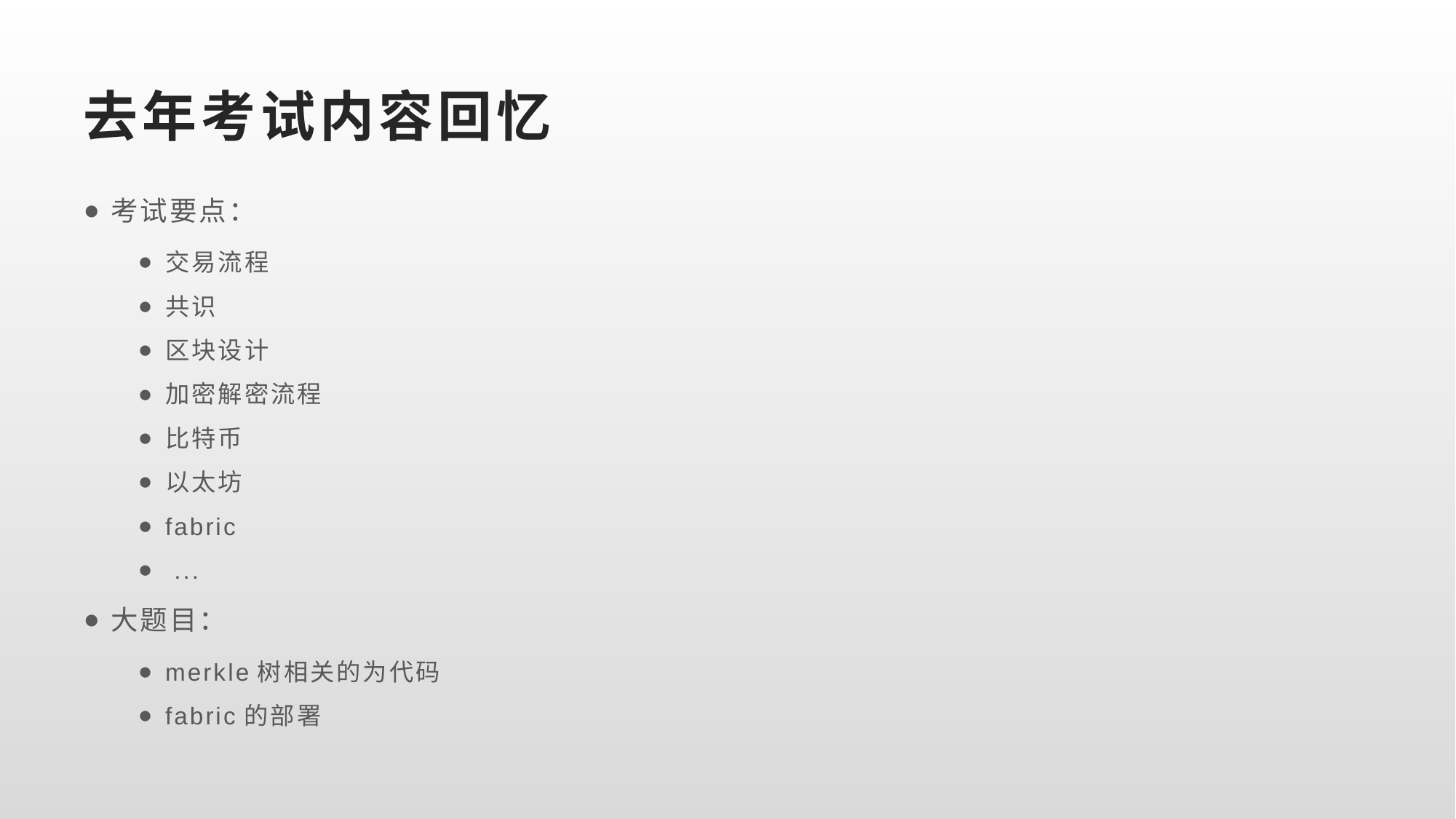

# 去年考试内容回忆
考试要点：
交易流程
共识
区块设计
加密解密流程
比特币
以太坊
fabric
 ...
大题目：
merkle树相关的为代码
fabric的部署